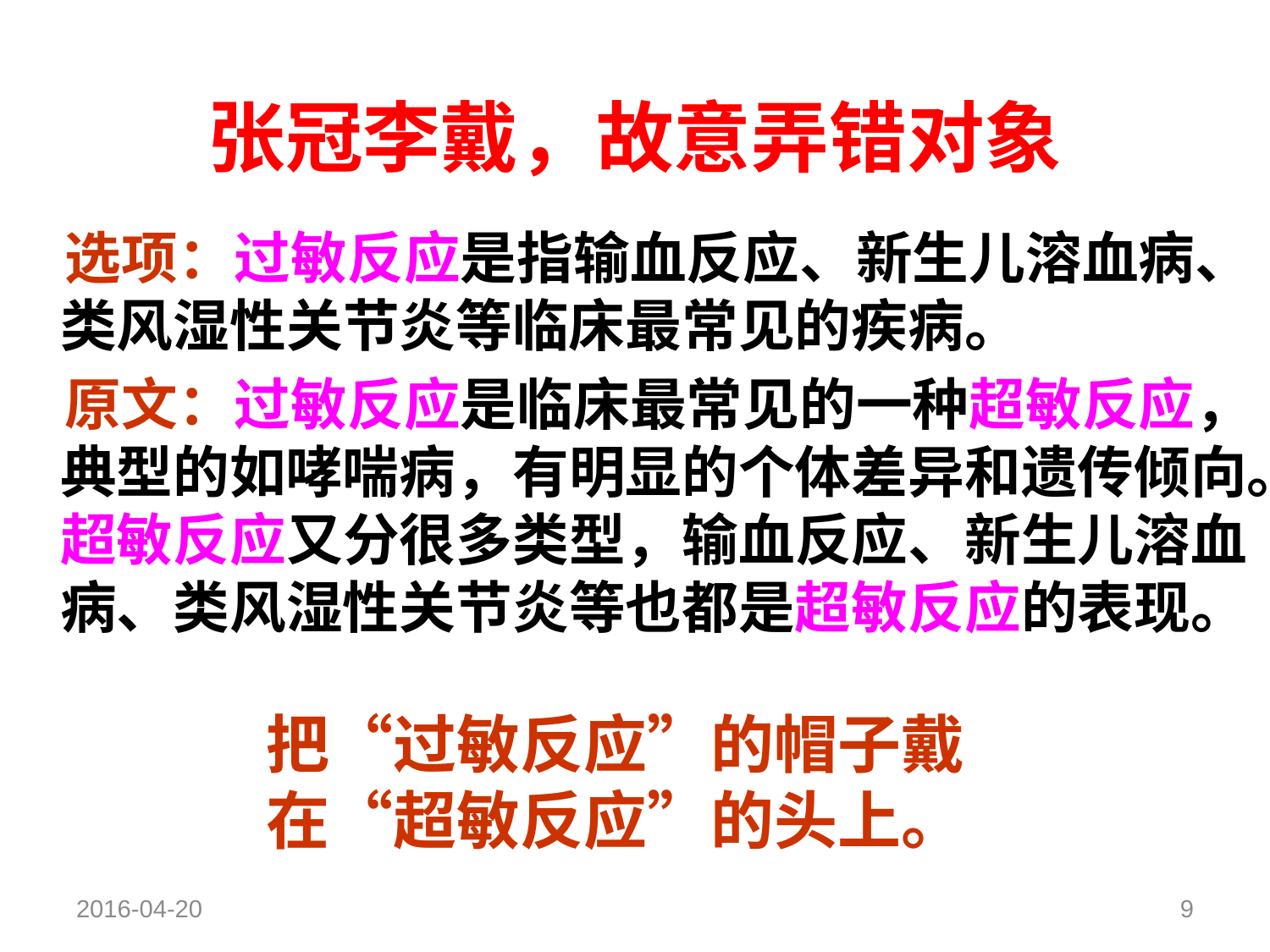

张冠李戴，故意弄错对象
   选项：过敏反应是指输血反应、新生儿溶血病、类风湿性关节炎等临床最常见的疾病。
   原文：过敏反应是临床最常见的一种超敏反应，典型的如哮喘病，有明显的个体差异和遗传倾向。超敏反应又分很多类型，输血反应、新生儿溶血病、类风湿性关节炎等也都是超敏反应的表现。
把“过敏反应”的帽子戴在“超敏反应”的头上。
2016-04-20
9